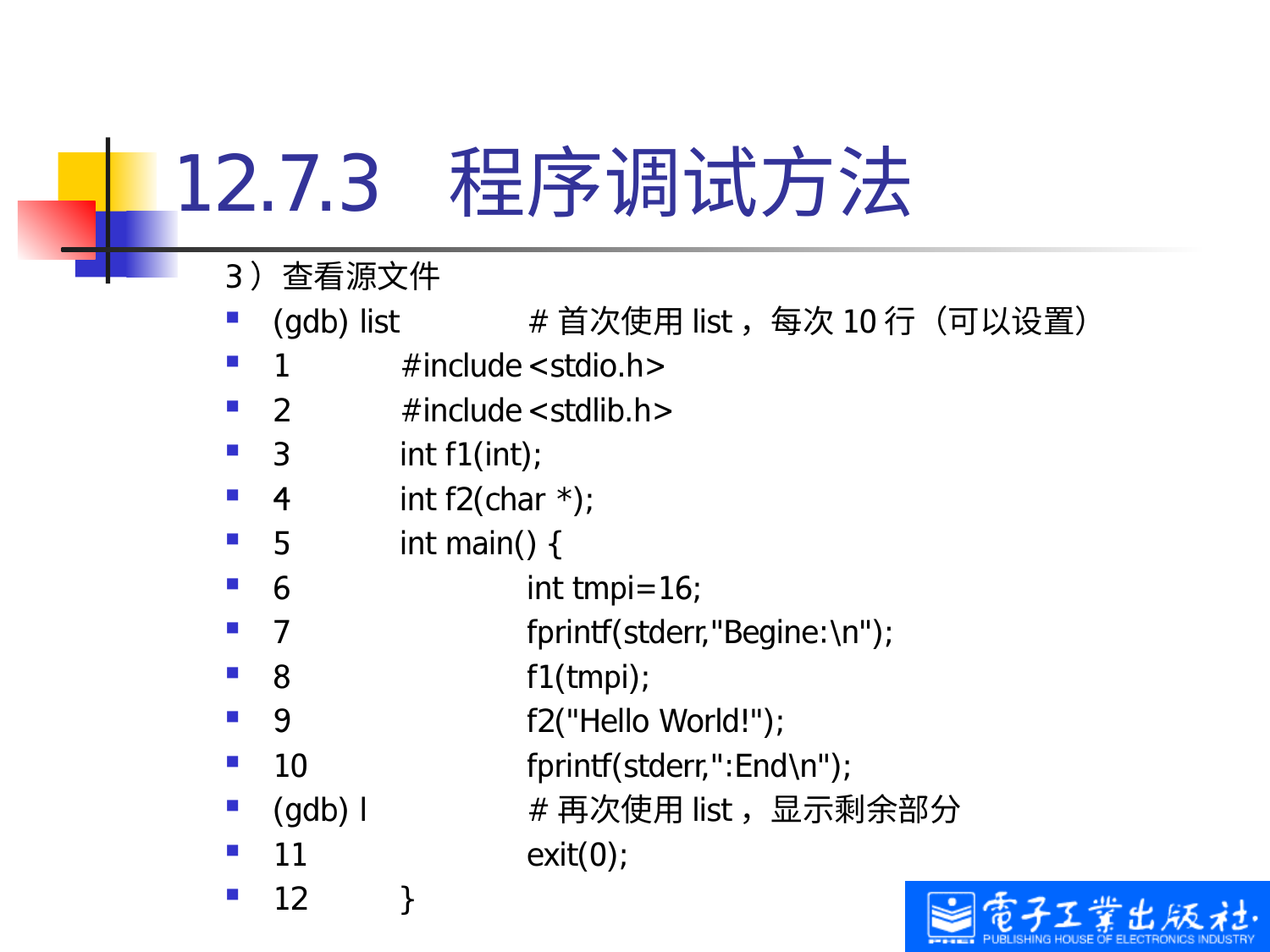

# 12.7.3  程序调试方法
3）查看源文件
(gdb) list 	#首次使用list，每次10行（可以设置）
1	#include	<stdio.h>
2	#include	<stdlib.h>
3	int f1(int);
4	int f2(char *);
5	int main() {
6		int tmpi=16;
7		fprintf(stderr,"Begine:\n");
8		f1(tmpi);
9		f2("Hello World!");
10		fprintf(stderr,":End\n");
(gdb) l 		#再次使用list，显示剩余部分
11		exit(0);
12	}